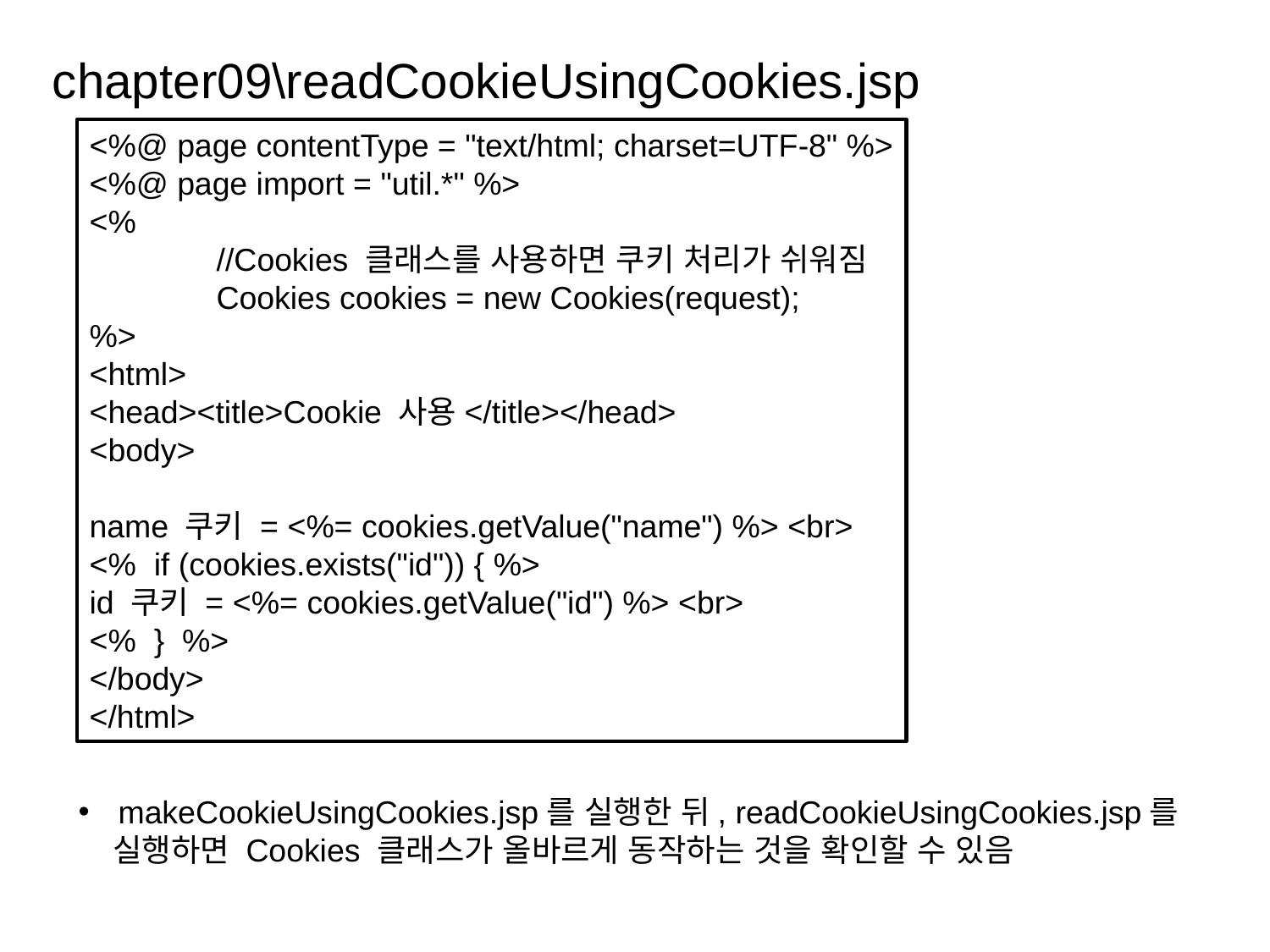

# chapter09\readCookieUsingCookies.jsp
<%@ page contentType = "text/html; charset=UTF-8" %>
<%@ page import = "util.*" %>
<%
	//Cookies 클래스를 사용하면 쿠키 처리가 쉬워짐
	Cookies cookies = new Cookies(request);
%>
<html>
<head><title>Cookie 사용</title></head>
<body>

name 쿠키 = <%= cookies.getValue("name") %> <br>
<%  if (cookies.exists("id")) { %>
id 쿠키 = <%= cookies.getValue("id") %> <br>
<%  }  %>
</body>
</html>
makeCookieUsingCookies.jsp를 실행한 뒤, readCookieUsingCookies.jsp를
   실행하면 Cookies 클래스가 올바르게 동작하는 것을 확인할 수 있음